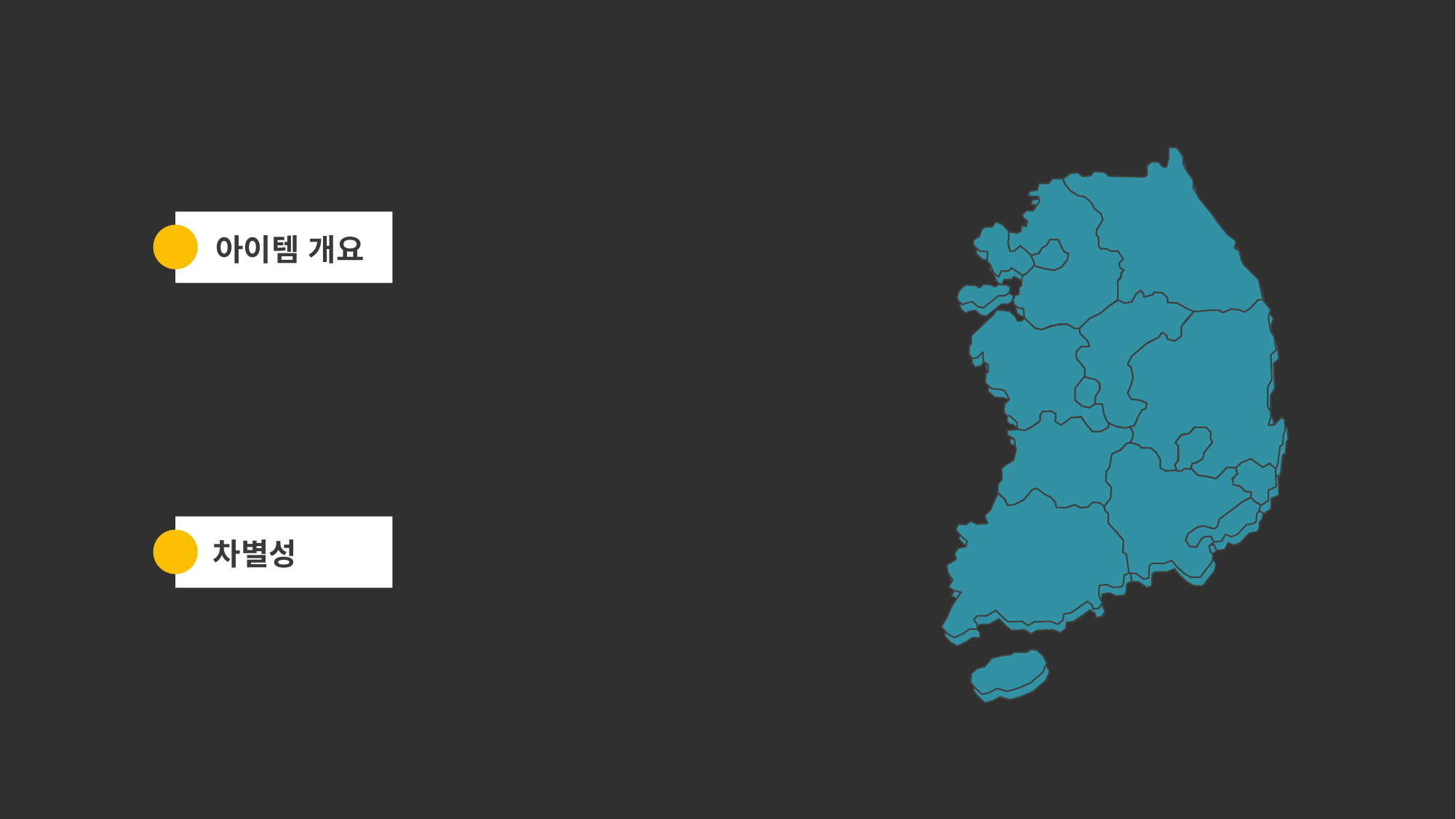

아이템 소개

아이템 개요
위치기반 서비스를 이용한 관광지 소개 어플리케이션
지도 상으로 관광지 위치와 실시간 날씨 정보 제공
관광지 방문 후기를 텍스트 및 사진으로 업로드 가능
인스타그램을 연동하여 관련 게시물 조회

차별성
실시간으로 날씨 정보를 파악하기 쉽다.
사용자의 위치를 고려한 서비스 제공에 효율적이다.
관광지에 대한 방문자들의 솔직한 의견을 얻기 쉽다.